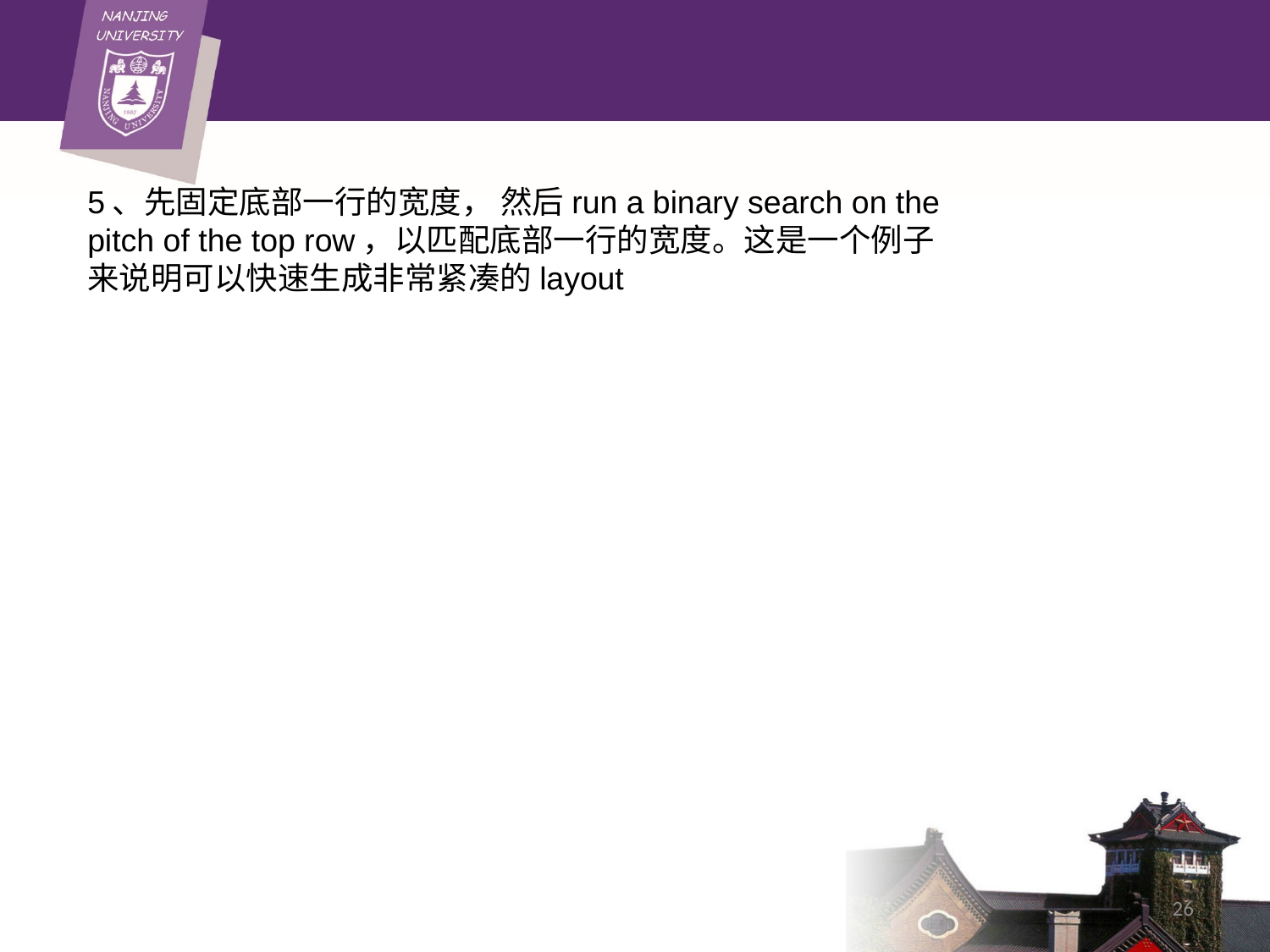

#
5、先固定底部一行的宽度， 然后run a binary search on the pitch of the top row，以匹配底部一行的宽度。这是一个例子来说明可以快速生成非常紧凑的layout
26